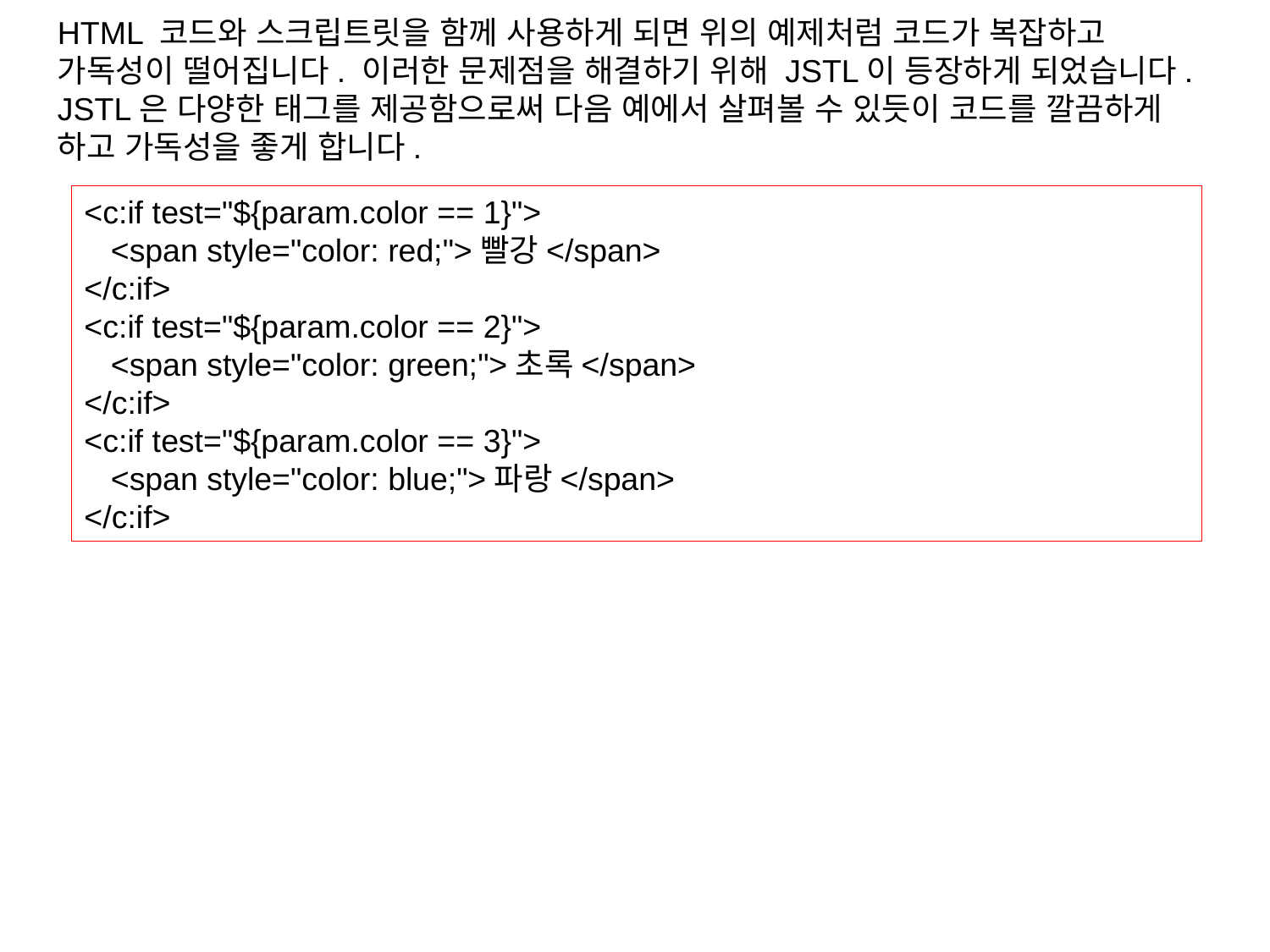

HTML 코드와 스크립트릿을 함께 사용하게 되면 위의 예제처럼 코드가 복잡하고 가독성이 떨어집니다. 이러한 문제점을 해결하기 위해 JSTL이 등장하게 되었습니다. JSTL은 다양한 태그를 제공함으로써 다음 예에서 살펴볼 수 있듯이 코드를 깔끔하게 하고 가독성을 좋게 합니다.

<c:if test="${param.color == 1}">
   <span style="color: red;">빨강</span>
</c:if>
<c:if test="${param.color == 2}">
   <span style="color: green;">초록</span>
</c:if>
<c:if test="${param.color == 3}">
   <span style="color: blue;">파랑</span>
</c:if>